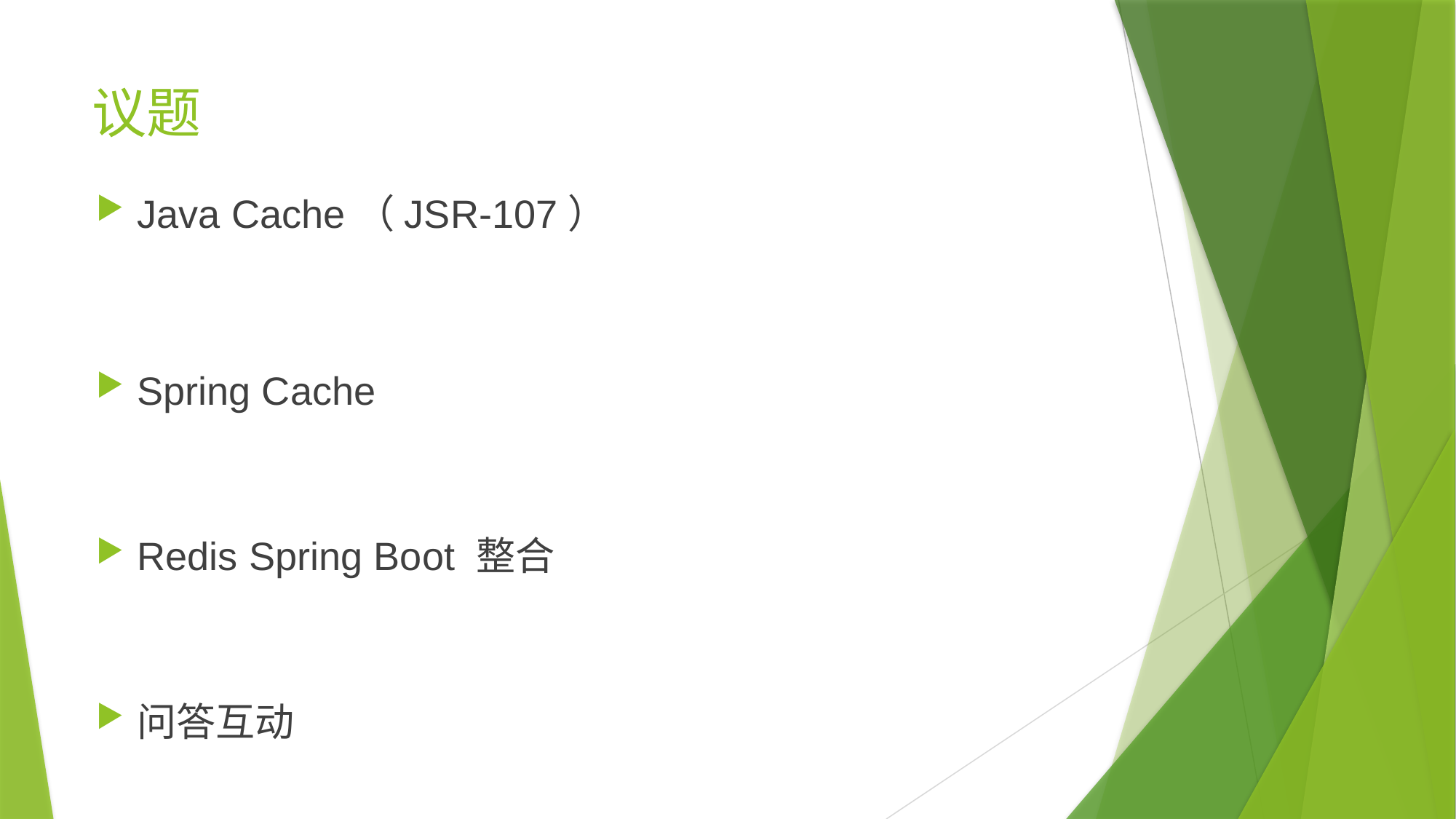

# 议题
Java Cache（JSR-107）

Spring Cache

Redis Spring Boot 整合

问答互动